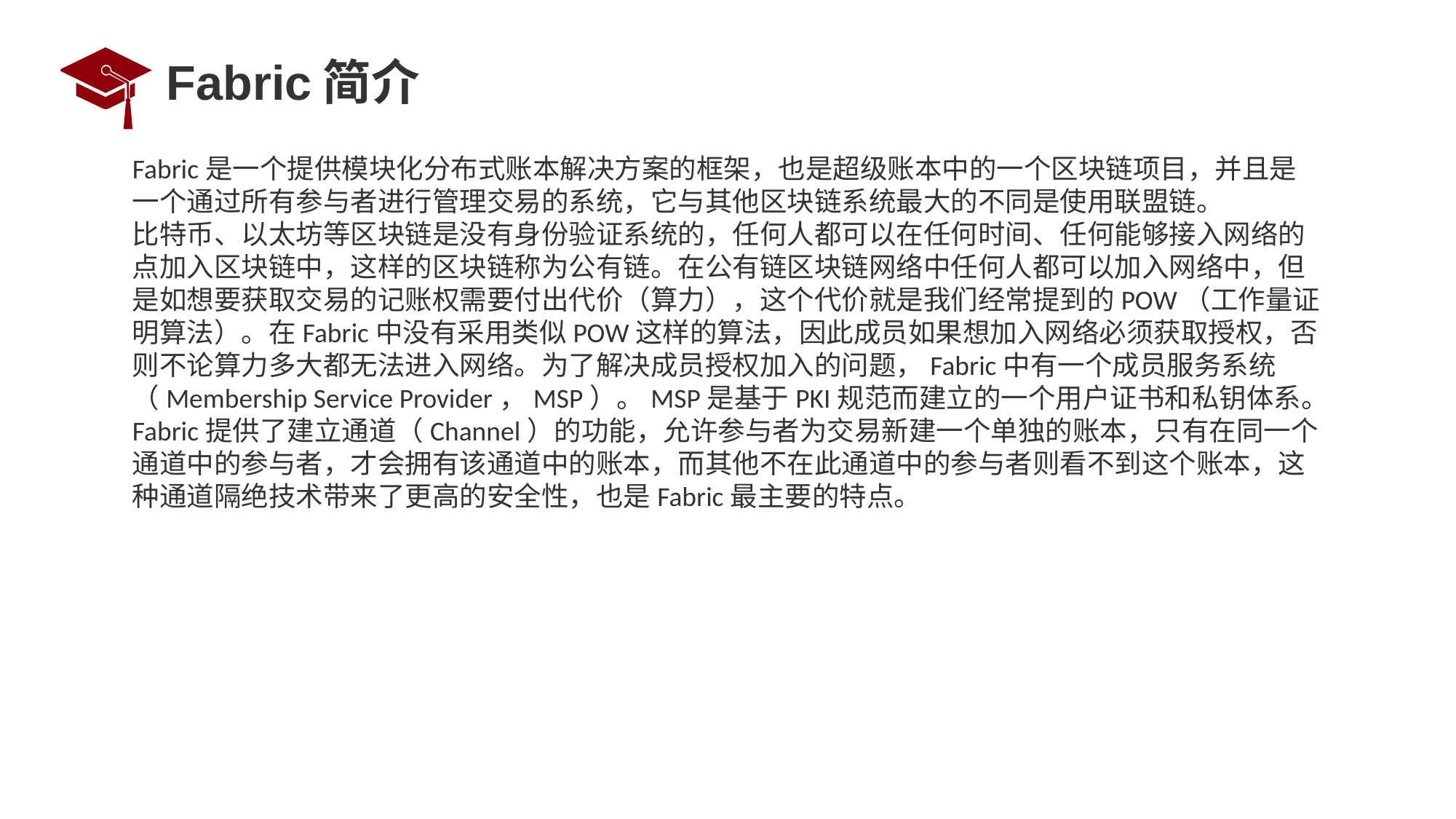

# Fabric简介
Fabric是一个提供模块化分布式账本解决方案的框架，也是超级账本中的一个区块链项目，并且是一个通过所有参与者进行管理交易的系统，它与其他区块链系统最大的不同是使用联盟链。
比特币、以太坊等区块链是没有身份验证系统的，任何人都可以在任何时间、任何能够接入网络的点加入区块链中，这样的区块链称为公有链。在公有链区块链网络中任何人都可以加入网络中，但是如想要获取交易的记账权需要付出代价（算力），这个代价就是我们经常提到的POW（工作量证明算法）。在Fabric中没有采用类似POW这样的算法，因此成员如果想加入网络必须获取授权，否则不论算力多大都无法进入网络。为了解决成员授权加入的问题，Fabric中有一个成员服务系统（Membership Service Provider，MSP）。MSP是基于PKI规范而建立的一个用户证书和私钥体系。
Fabric提供了建立通道（Channel）的功能，允许参与者为交易新建一个单独的账本，只有在同一个通道中的参与者，才会拥有该通道中的账本，而其他不在此通道中的参与者则看不到这个账本，这种通道隔绝技术带来了更高的安全性，也是Fabric最主要的特点。